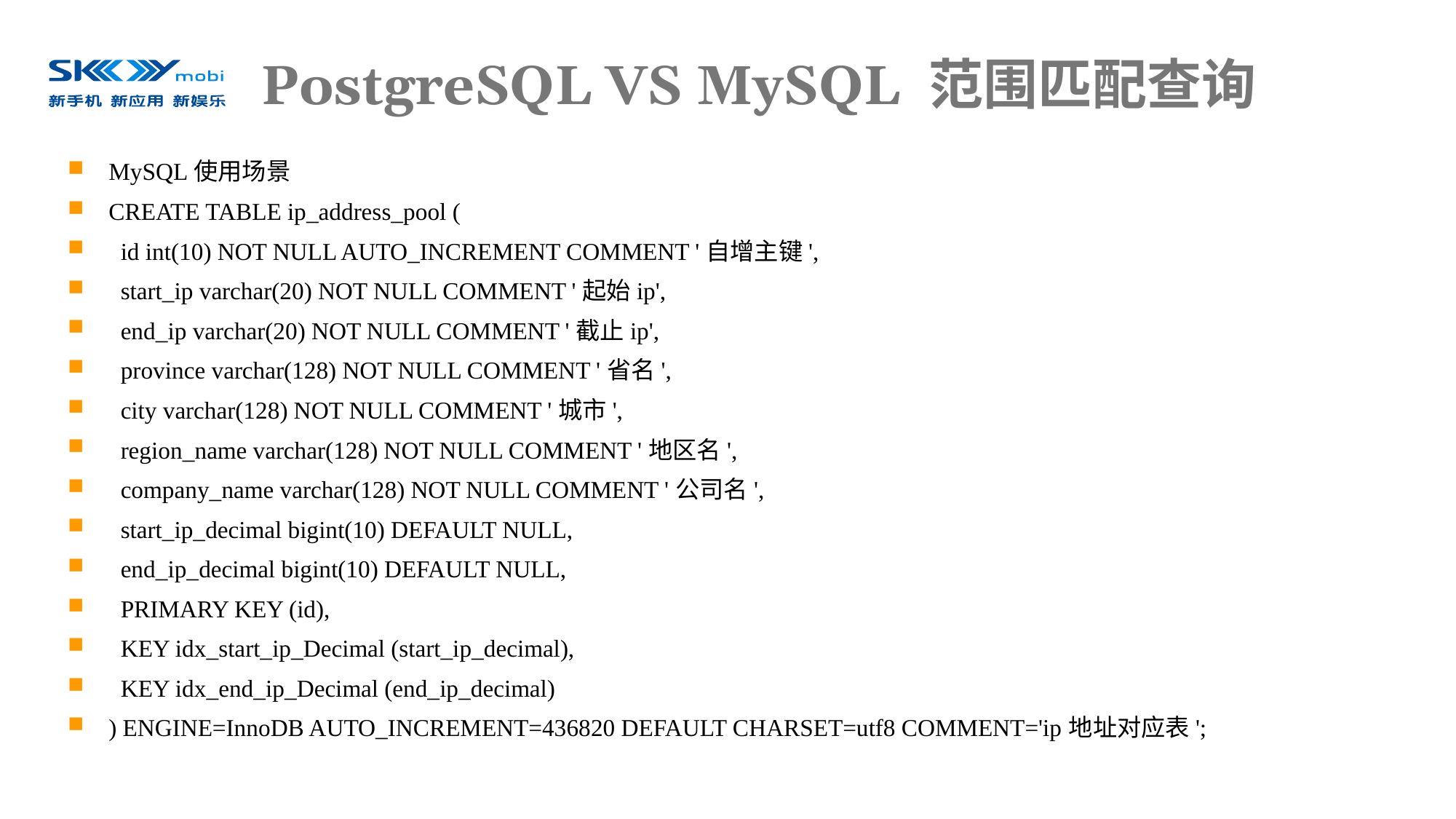

# PostgreSQL VS MySQL 范围匹配查询
MySQL使用场景
CREATE TABLE ip_address_pool (
  id int(10) NOT NULL AUTO_INCREMENT COMMENT '自增主键',
  start_ip varchar(20) NOT NULL COMMENT '起始ip',
  end_ip varchar(20) NOT NULL COMMENT '截止ip',
  province varchar(128) NOT NULL COMMENT '省名',
  city varchar(128) NOT NULL COMMENT '城市',
  region_name varchar(128) NOT NULL COMMENT '地区名',
  company_name varchar(128) NOT NULL COMMENT '公司名',
  start_ip_decimal bigint(10) DEFAULT NULL,
  end_ip_decimal bigint(10) DEFAULT NULL,
  PRIMARY KEY (id),
  KEY idx_start_ip_Decimal (start_ip_decimal),
  KEY idx_end_ip_Decimal (end_ip_decimal)
) ENGINE=InnoDB AUTO_INCREMENT=436820 DEFAULT CHARSET=utf8 COMMENT='ip地址对应表';